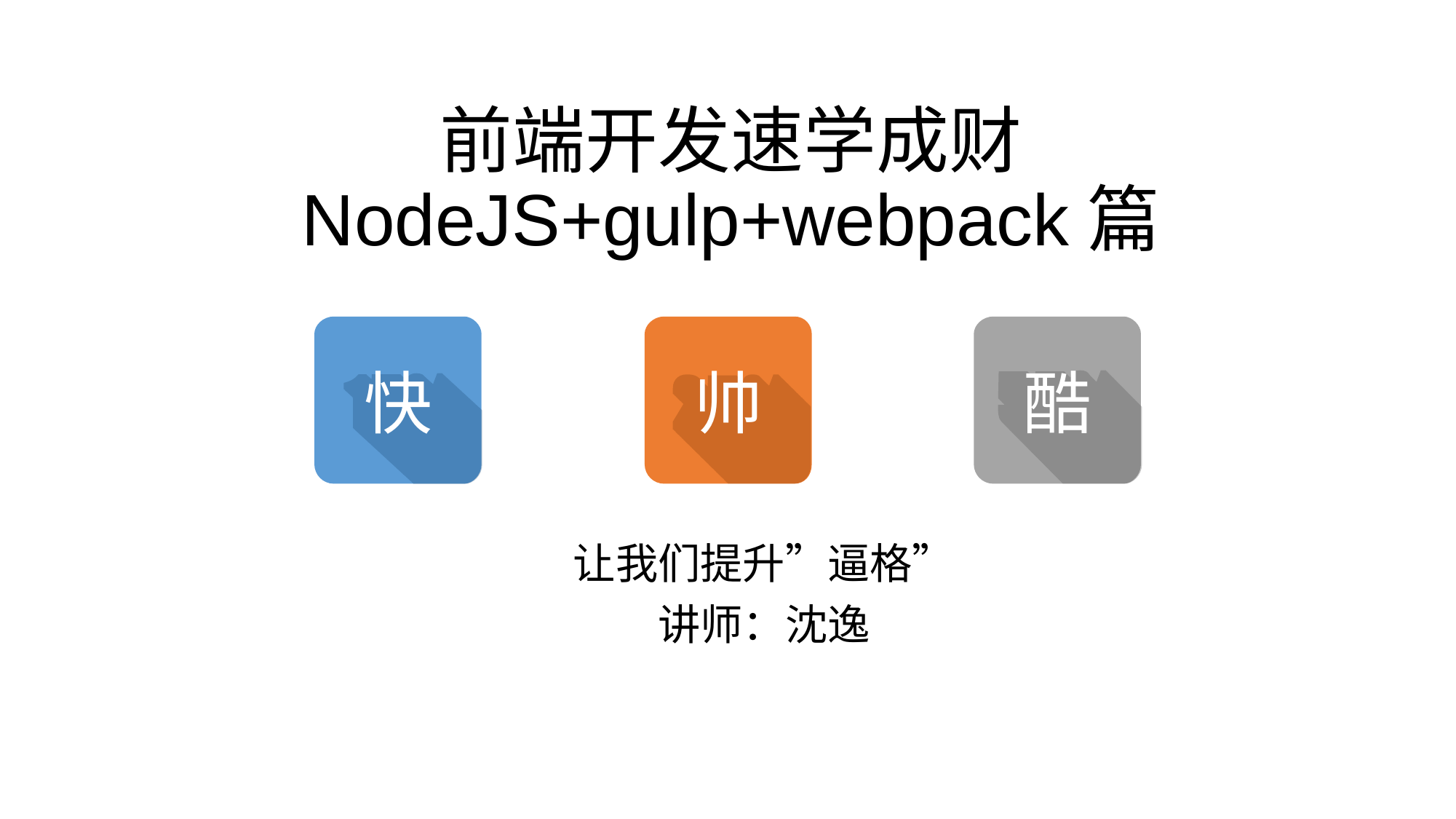

前端开发速学成财
NodeJS+gulp+webpack篇

快
帅
酷

让我们提升”逼格”
讲师：沈逸